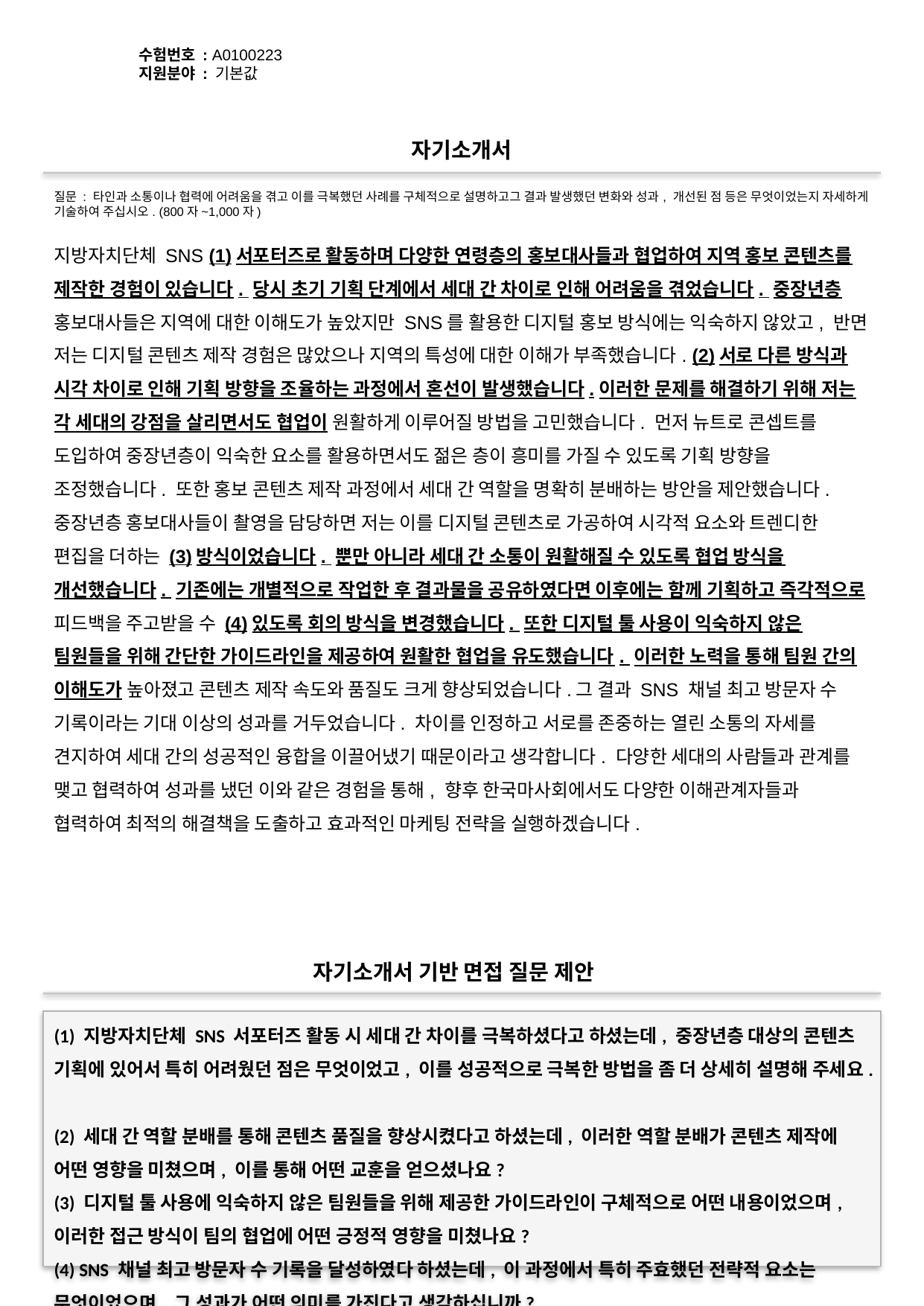

수험번호 : A0100223
지원분야 : 기본값
#

자기소개서

질문 : 타인과 소통이나 협력에 어려움을 겪고 이를 극복했던 사례를 구체적으로 설명하고그 결과 발생했던 변화와 성과, 개선된 점 등은 무엇이었는지 자세하게 기술하여 주십시오. (800자~1,000자)

지방자치단체 SNS (1)서포터즈로 활동하며 다양한 연령층의 홍보대사들과 협업하여 지역 홍보 콘텐츠를 제작한 경험이 있습니다. 당시 초기 기획 단계에서 세대 간 차이로 인해 어려움을 겪었습니다. 중장년층 홍보대사들은 지역에 대한 이해도가 높았지만 SNS를 활용한 디지털 홍보 방식에는 익숙하지 않았고, 반면 저는 디지털 콘텐츠 제작 경험은 많았으나 지역의 특성에 대한 이해가 부족했습니다. (2)서로 다른 방식과 시각 차이로 인해 기획 방향을 조율하는 과정에서 혼선이 발생했습니다.이러한 문제를 해결하기 위해 저는 각 세대의 강점을 살리면서도 협업이 원활하게 이루어질 방법을 고민했습니다. 먼저 뉴트로 콘셉트를 도입하여 중장년층이 익숙한 요소를 활용하면서도 젊은 층이 흥미를 가질 수 있도록 기획 방향을 조정했습니다. 또한 홍보 콘텐츠 제작 과정에서 세대 간 역할을 명확히 분배하는 방안을 제안했습니다. 중장년층 홍보대사들이 촬영을 담당하면 저는 이를 디지털 콘텐츠로 가공하여 시각적 요소와 트렌디한 편집을 더하는 (3)방식이었습니다. 뿐만 아니라 세대 간 소통이 원활해질 수 있도록 협업 방식을 개선했습니다. 기존에는 개별적으로 작업한 후 결과물을 공유하였다면 이후에는 함께 기획하고 즉각적으로 피드백을 주고받을 수 (4)있도록 회의 방식을 변경했습니다. 또한 디지털 툴 사용이 익숙하지 않은 팀원들을 위해 간단한 가이드라인을 제공하여 원활한 협업을 유도했습니다. 이러한 노력을 통해 팀원 간의 이해도가 높아졌고 콘텐츠 제작 속도와 품질도 크게 향상되었습니다.그 결과 SNS 채널 최고 방문자 수 기록이라는 기대 이상의 성과를 거두었습니다. 차이를 인정하고 서로를 존중하는 열린 소통의 자세를 견지하여 세대 간의 성공적인 융합을 이끌어냈기 때문이라고 생각합니다. 다양한 세대의 사람들과 관계를 맺고 협력하여 성과를 냈던 이와 같은 경험을 통해, 향후 한국마사회에서도 다양한 이해관계자들과 협력하여 최적의 해결책을 도출하고 효과적인 마케팅 전략을 실행하겠습니다.

자기소개서 기반 면접 질문 제안

(1) 지방자치단체 SNS 서포터즈 활동 시 세대 간 차이를 극복하셨다고 하셨는데, 중장년층 대상의 콘텐츠 기획에 있어서 특히 어려웠던 점은 무엇이었고, 이를 성공적으로 극복한 방법을 좀 더 상세히 설명해 주세요.
(2) 세대 간 역할 분배를 통해 콘텐츠 품질을 향상시켰다고 하셨는데, 이러한 역할 분배가 콘텐츠 제작에 어떤 영향을 미쳤으며, 이를 통해 어떤 교훈을 얻으셨나요?
(3) 디지털 툴 사용에 익숙하지 않은 팀원들을 위해 제공한 가이드라인이 구체적으로 어떤 내용이었으며, 이러한 접근 방식이 팀의 협업에 어떤 긍정적 영향을 미쳤나요?
(4) SNS 채널 최고 방문자 수 기록을 달성하였다 하셨는데, 이 과정에서 특히 주효했던 전략적 요소는 무엇이었으며, 그 성과가 어떤 의미를 가진다고 생각하십니까?